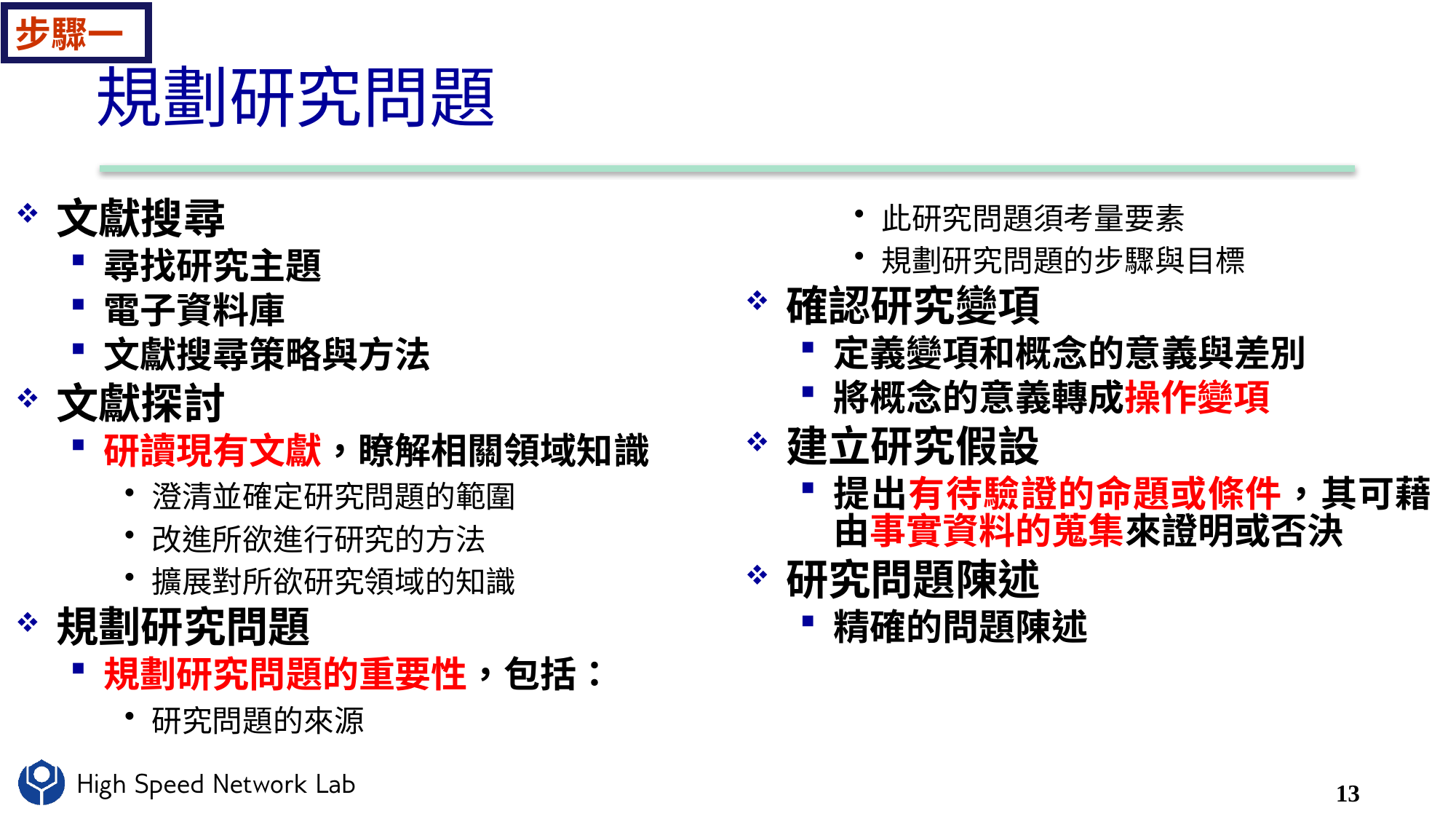

步驟一
# 規劃研究問題
文獻搜尋
尋找研究主題
電子資料庫
文獻搜尋策略與方法
文獻探討
研讀現有文獻，瞭解相關領域知識
澄清並確定研究問題的範圍
改進所欲進行研究的方法
擴展對所欲研究領域的知識
規劃研究問題
規劃研究問題的重要性，包括：
研究問題的來源

此研究問題須考量要素
規劃研究問題的步驟與目標
確認研究變項
定義變項和概念的意義與差別
將概念的意義轉成操作變項
建立研究假設
提出有待驗證的命題或條件，其可藉由事實資料的蒐集來證明或否決
研究問題陳述
精確的問題陳述

13